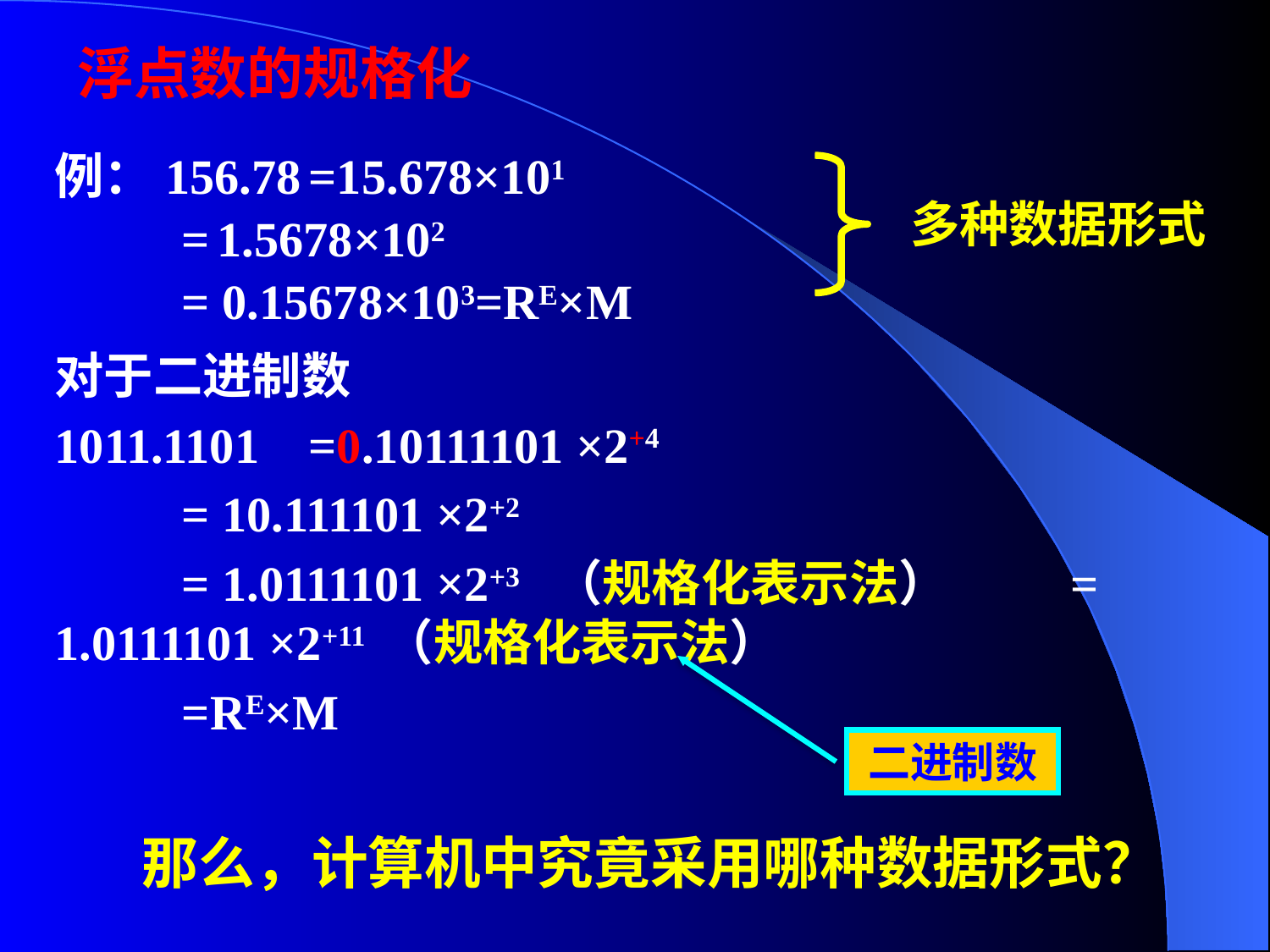

浮点数的规格化
例：156.78	=15.678×101
	= 1.5678×102
	= 0.15678×103=RE×M

多种数据形式
对于二进制数
1011.1101	=0.10111101 ×2+4
	= 10.111101 ×2+2
	= 1.0111101 ×2+3   （规格化表示法）	= 1.0111101 ×2+11 （规格化表示法）
	=RE×M

二进制数
那么，计算机中究竟采用哪种数据形式？